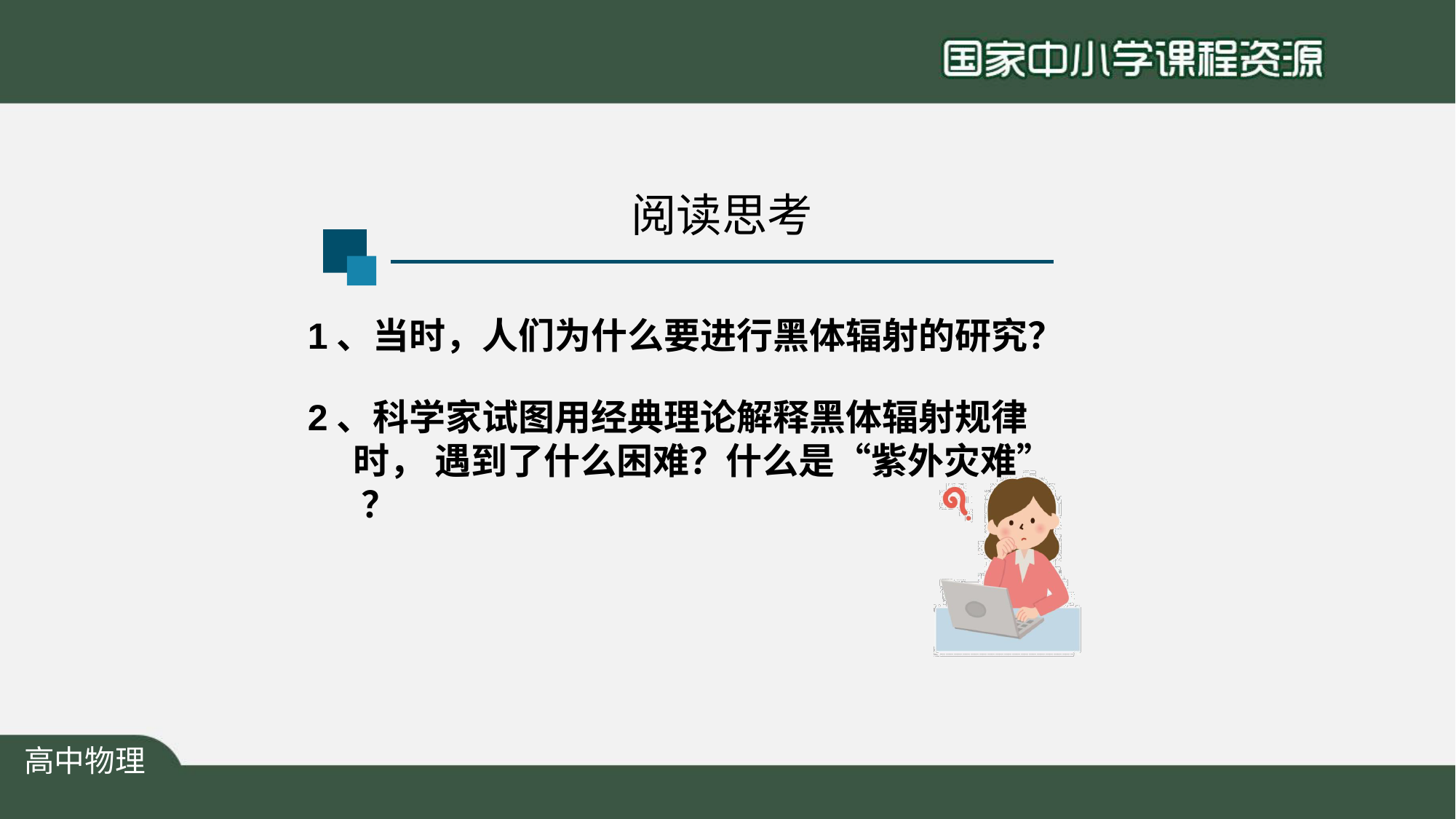

# 阅读思考

1、当时，人们为什么要进行黑体辐射的研究？
2、科学家试图用经典理论解释黑体辐射规律时， 遇到了什么困难？什么是“紫外灾难” ？

高中物理